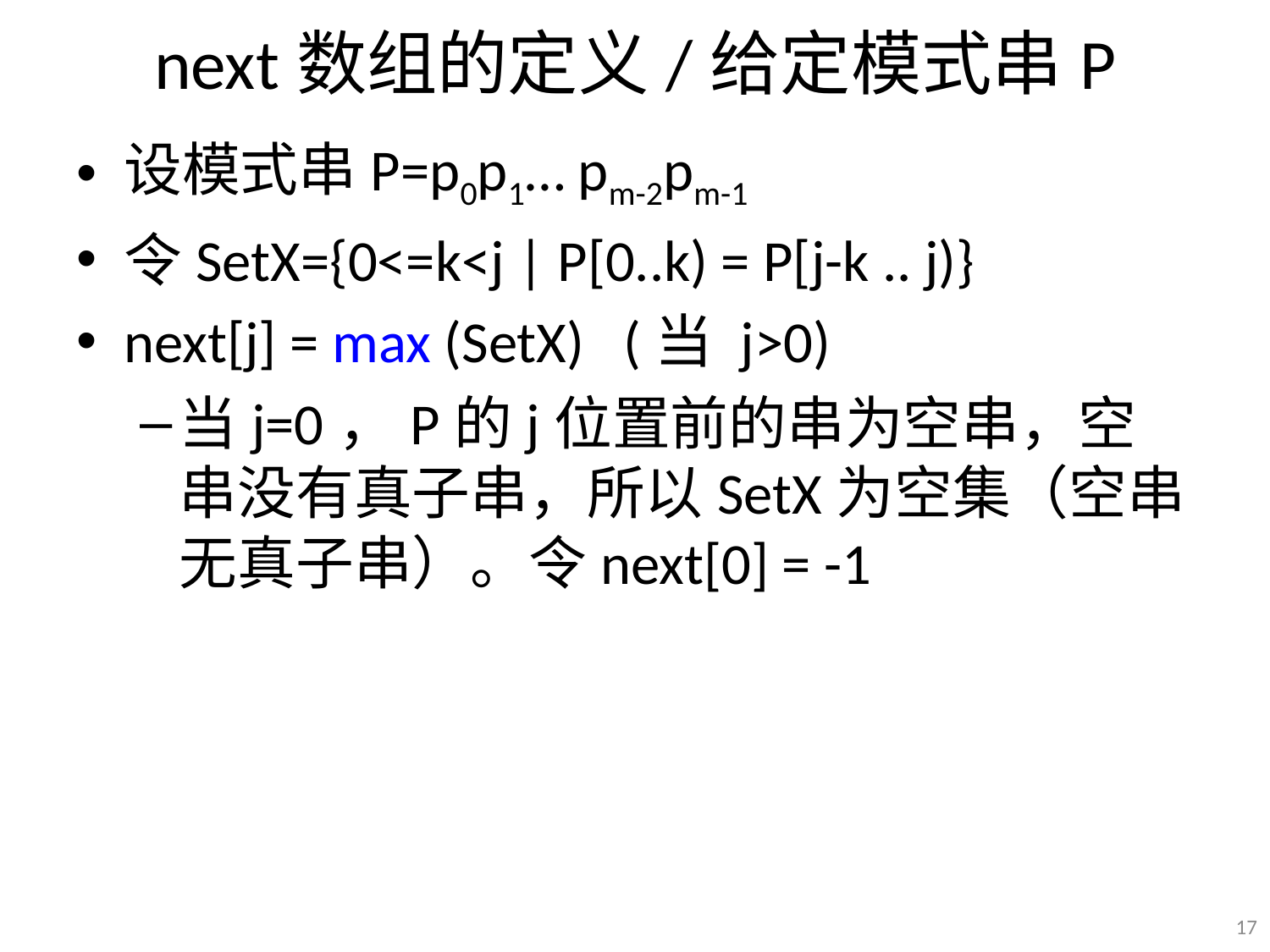

# next数组的定义/给定模式串P
设模式串P=p0p1… pm-2pm-1
令SetX={0<=k<j | P[0..k) = P[j-k .. j)}
next[j] = max (SetX)   (当 j>0)
当j=0，P的j位置前的串为空串，空串没有真子串，所以SetX为空集（空串无真子串）。令next[0] = -1

17